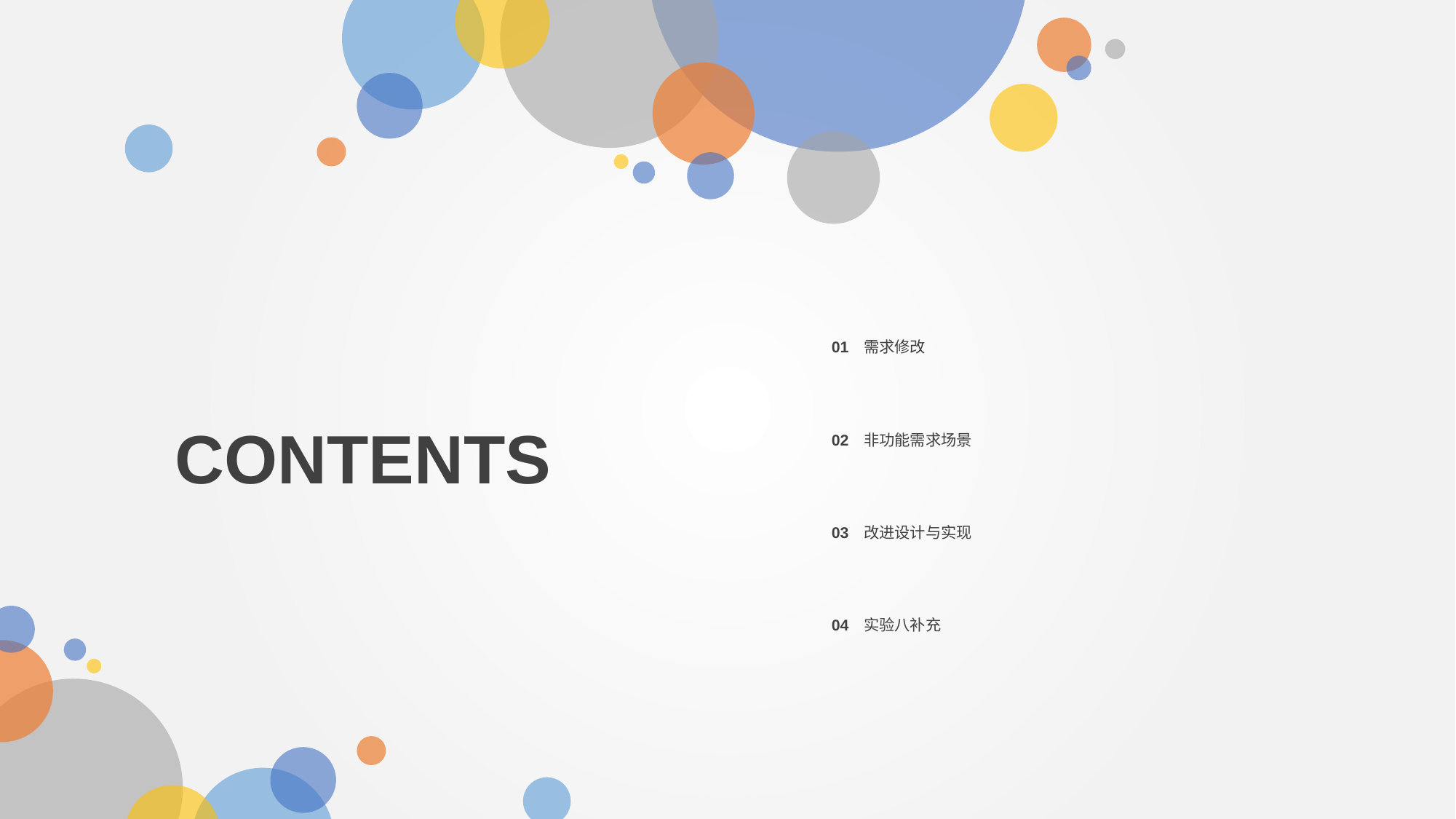

01   需求修改
02   非功能需求场景
CONTENTS
03   改进设计与实现
04   实验八补充